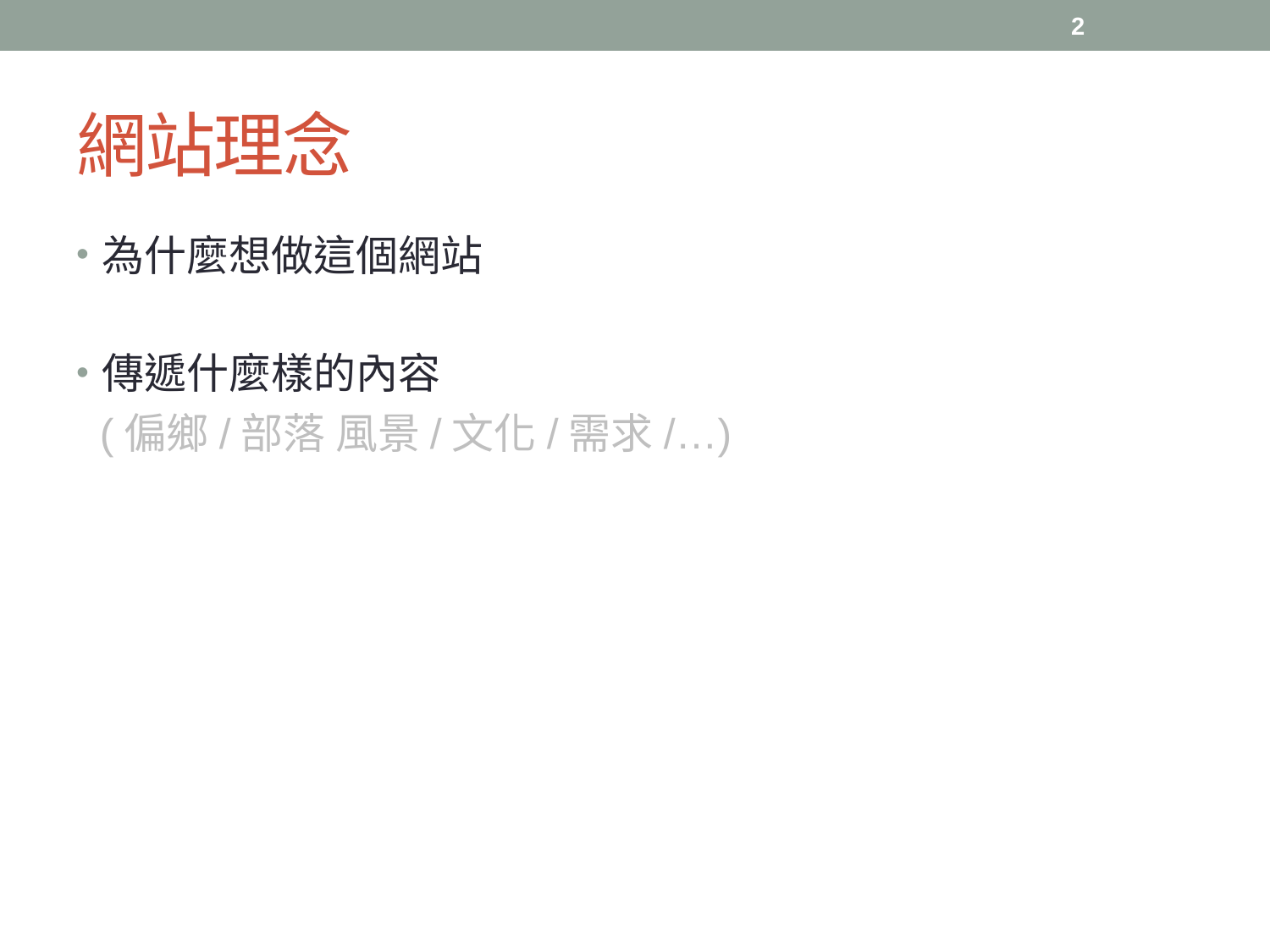

2
# 網站理念
為什麼想做這個網站

傳遞什麼樣的內容
  (偏鄉/部落 風景/文化/需求/…)